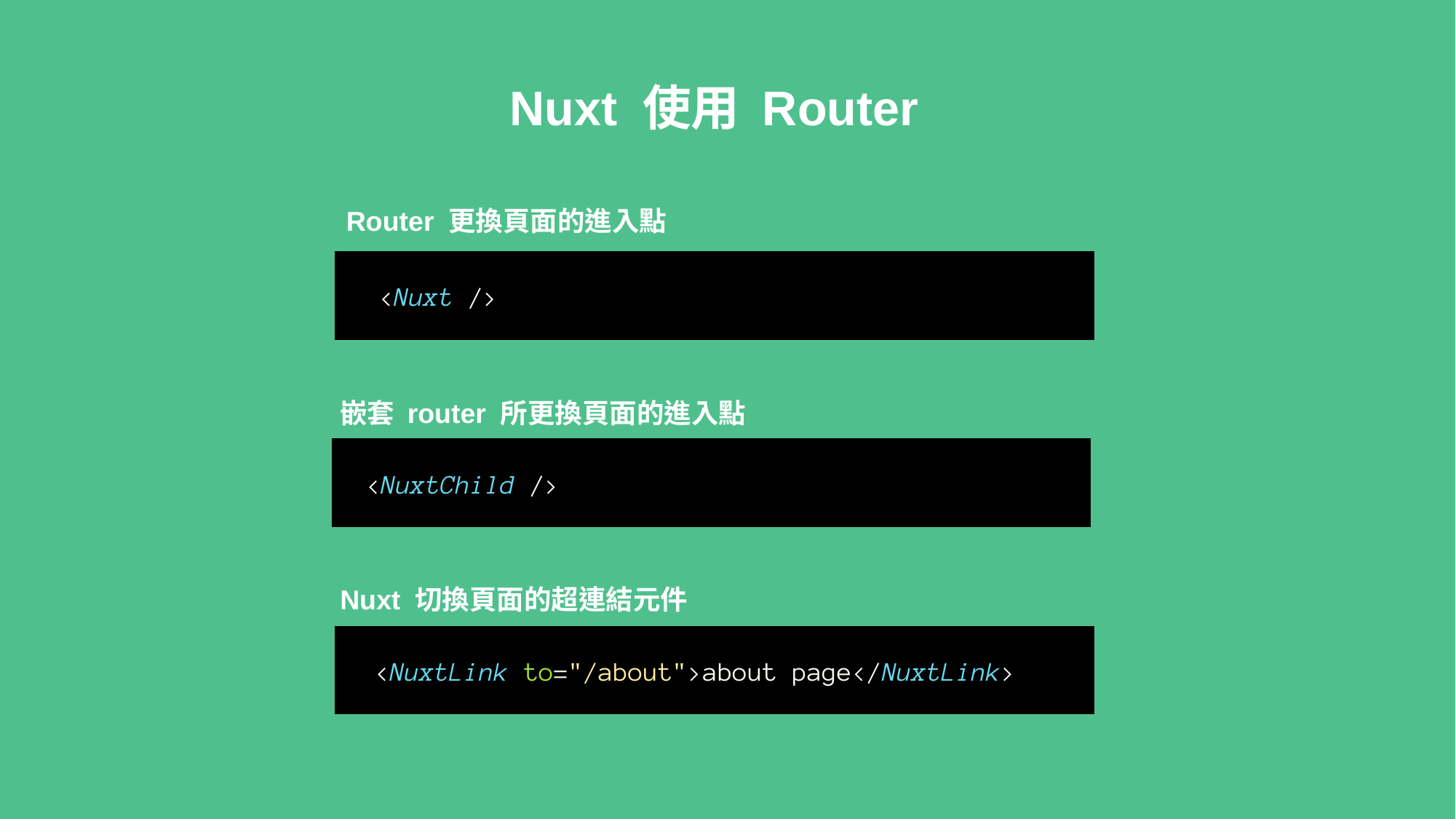

# Nuxt 使用 Router
Router 更換頁面的進入點

 <Nuxt />
嵌套 router 所更換頁面的進入點

<NuxtChild />
Nuxt 切換頁面的超連結元件

<NuxtLink to="/about">about page</NuxtLink>